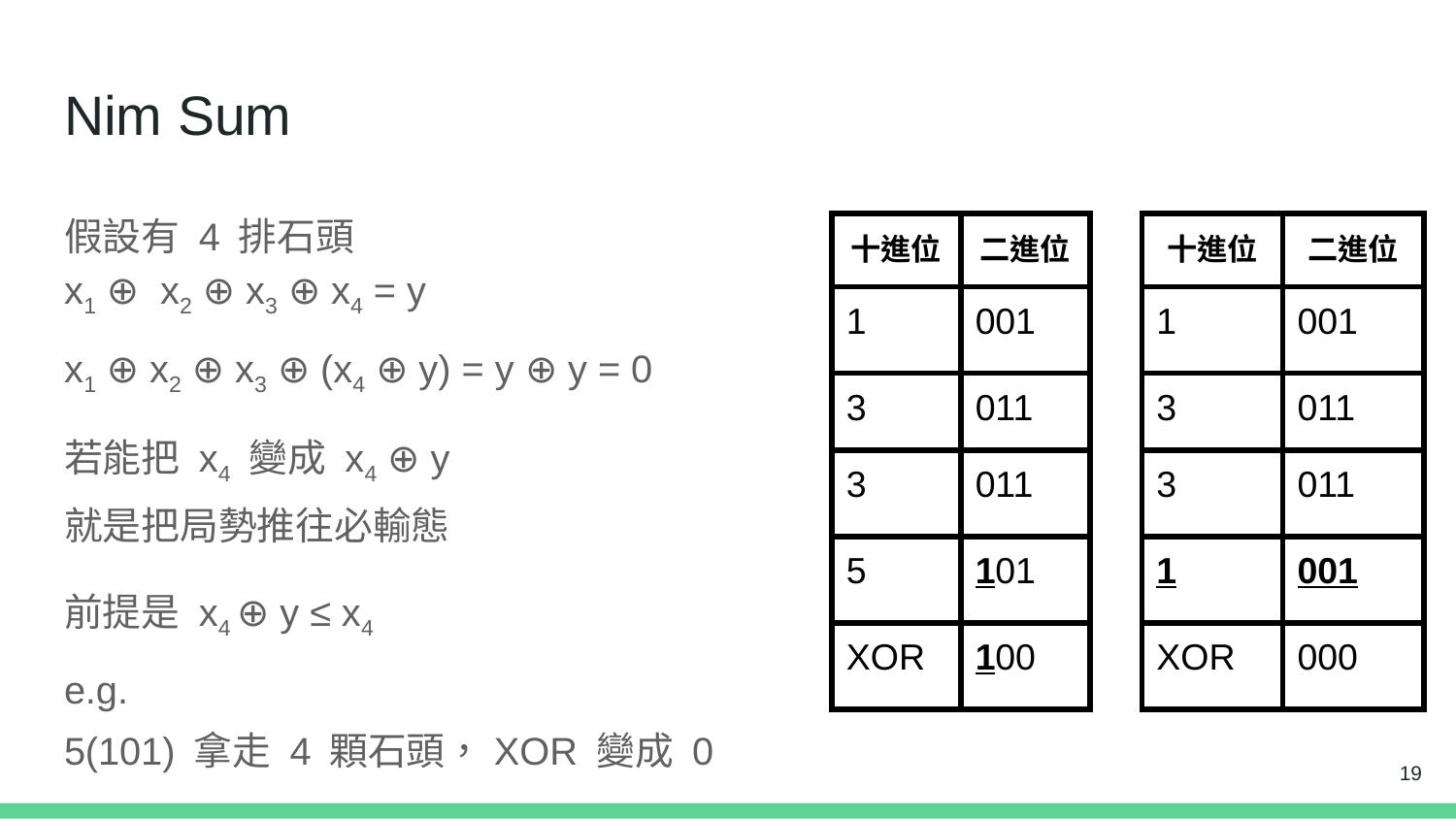

# Nim Sum
假設有 4 排石頭
x1 ⊕  x2 ⊕ x3 ⊕ x4 = y
x1 ⊕ x2 ⊕ x3 ⊕ (x4 ⊕ y) = y ⊕ y = 0
若能把 x4 變成 x4 ⊕ y
就是把局勢推往必輸態
前提是 x4 ⊕ y ≤ x4
e.g.
5(101) 拿走 4 顆石頭，XOR 變成 0
| 十進位 | 二進位 |
| --- | --- |
| 1 | 001 |
| 3 | 011 |
| 3 | 011 |
| 1 | 001 |
| XOR | 000 |
| 十進位 | 二進位 |
| --- | --- |
| 1 | 001 |
| 3 | 011 |
| 3 | 011 |
| 5 | 101 |
| XOR | 100 |
19